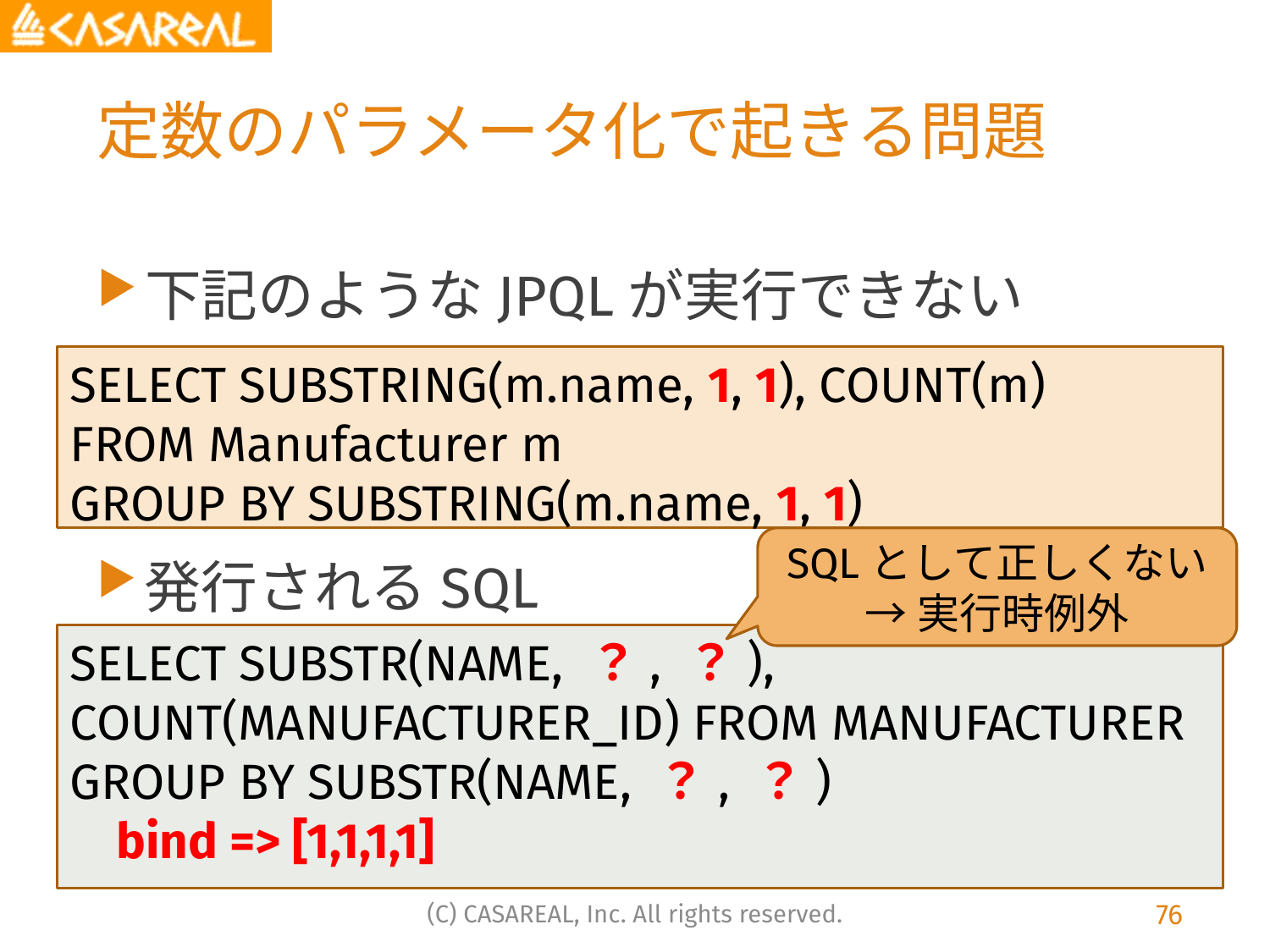

# 定数のパラメータ化で起きる問題
下記のようなJPQLが実行できない
SELECT SUBSTRING(m.name, 1, 1), COUNT(m)
FROM Manufacturer m
GROUP BY SUBSTRING(m.name, 1, 1)
SQLとして正しくない
→実行時例外
発行されるSQL
SELECT SUBSTR(NAME, ？, ？), COUNT(MANUFACTURER_ID) FROM MANUFACTURER GROUP BY SUBSTR(NAME, ？, ？)
    bind => [1,1,1,1]
(C) CASAREAL, Inc. All rights reserved.
76